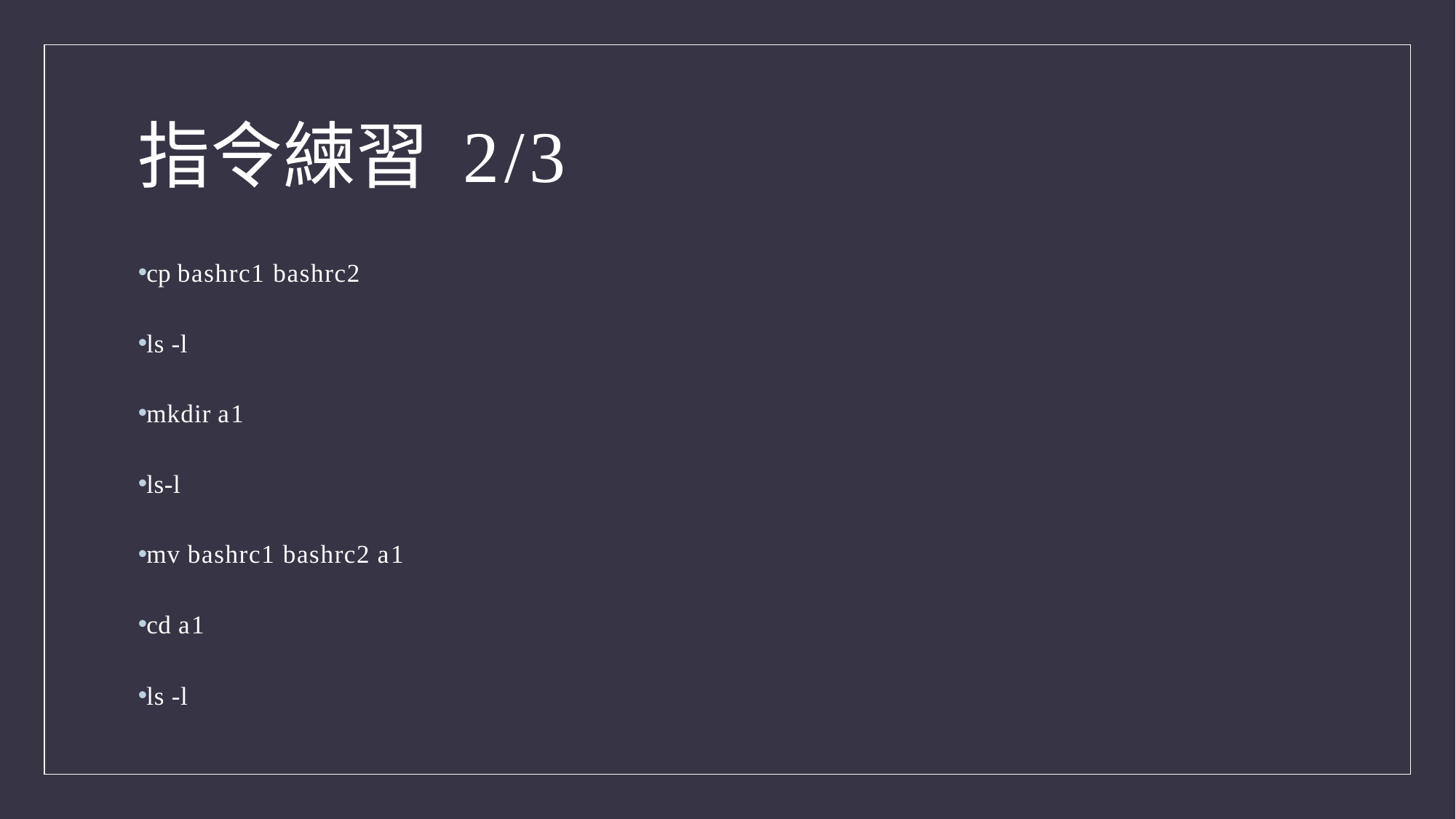

# 指令練習 2/3
cp bashrc1 bashrc2
ls -l
mkdir a1
ls-l
mv bashrc1 bashrc2 a1
cd a1

ls -l